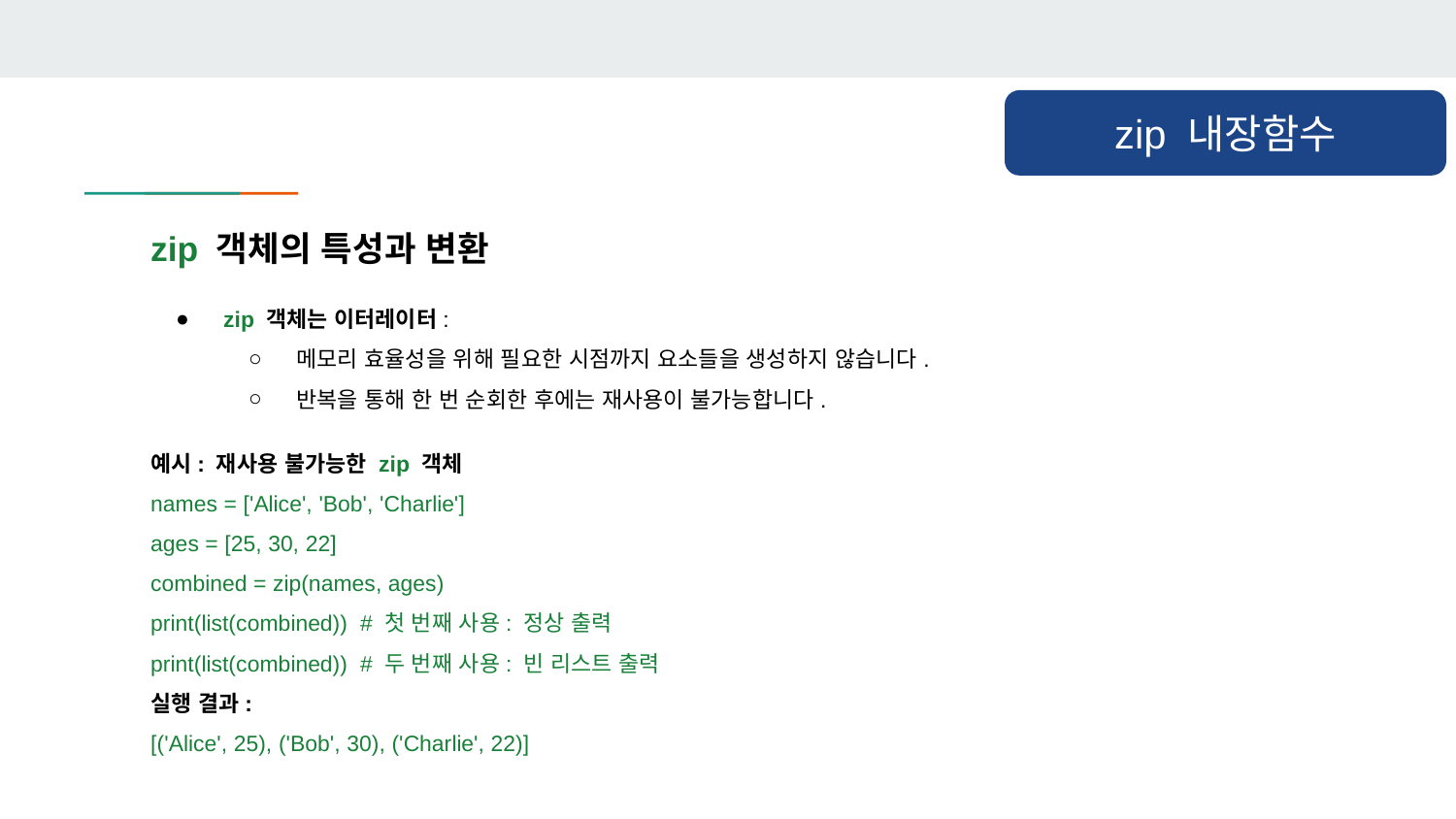

zip 내장함수
zip 객체의 특성과 변환
zip 객체는 이터레이터:
메모리 효율성을 위해 필요한 시점까지 요소들을 생성하지 않습니다.
반복을 통해 한 번 순회한 후에는 재사용이 불가능합니다.
예시: 재사용 불가능한 zip 객체
names = ['Alice', 'Bob', 'Charlie']
ages = [25, 30, 22]
combined = zip(names, ages)
print(list(combined))  # 첫 번째 사용: 정상 출력
print(list(combined))  # 두 번째 사용: 빈 리스트 출력
실행 결과:
[('Alice', 25), ('Bob', 30), ('Charlie', 22)]